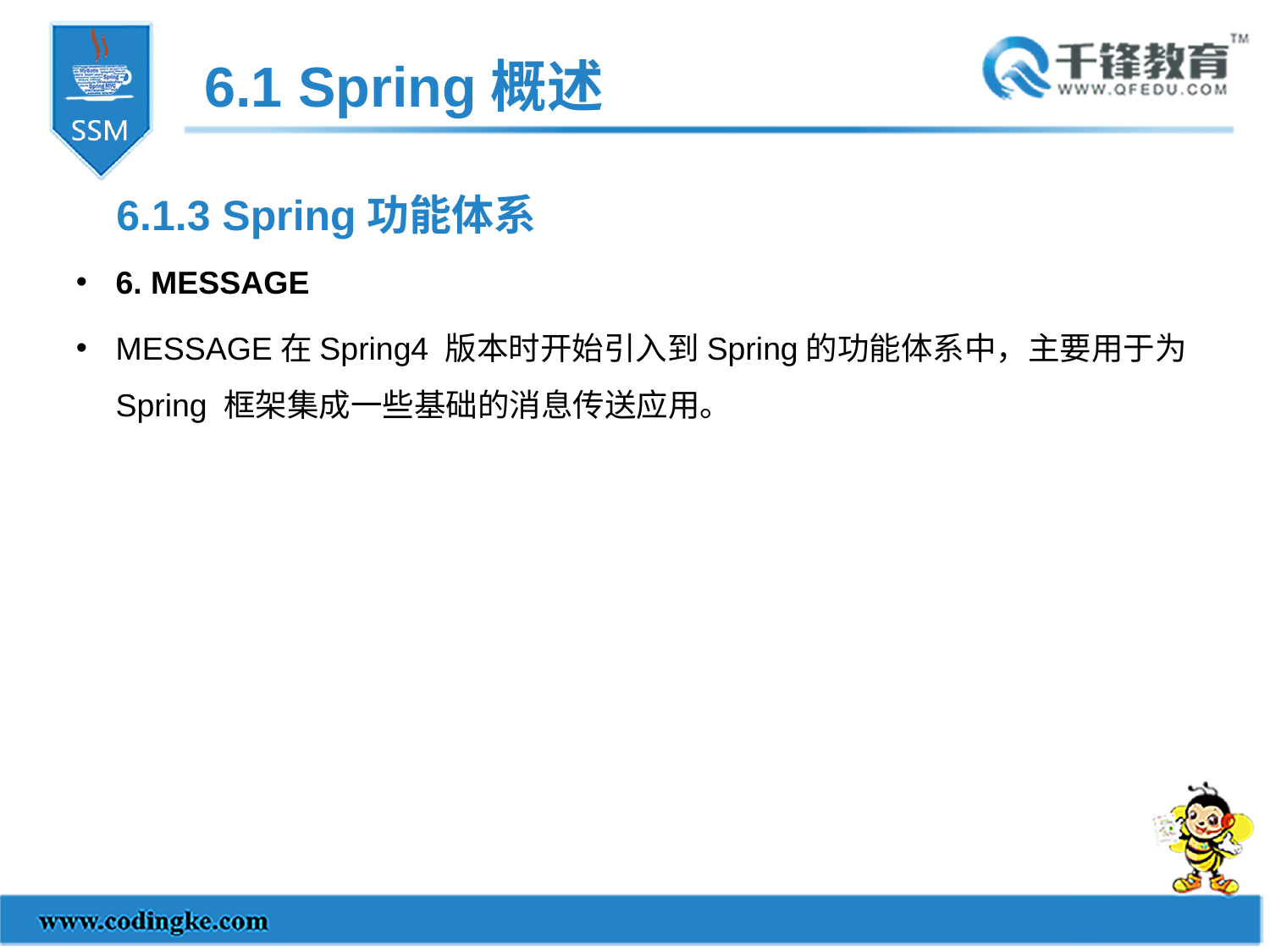

6.1 Spring概述
6.1.3 Spring功能体系
6. MESSAGE
MESSAGE在Spring4 版本时开始引入到Spring的功能体系中，主要用于为Spring 框架集成一些基础的消息传送应用。